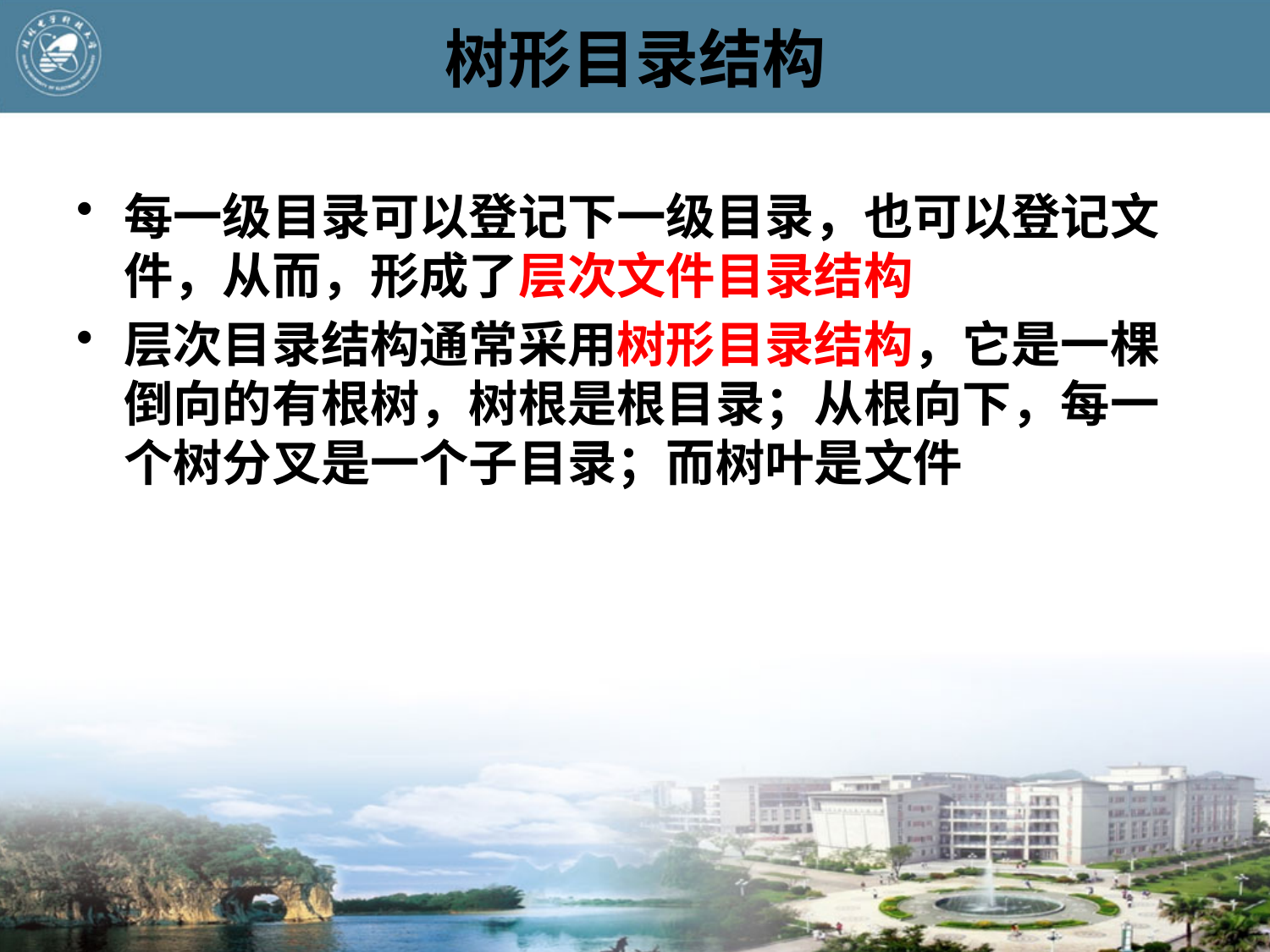

# 树形目录结构
每一级目录可以登记下一级目录，也可以登记文件，从而，形成了层次文件目录结构
层次目录结构通常采用树形目录结构，它是一棵倒向的有根树，树根是根目录；从根向下，每一个树分叉是一个子目录；而树叶是文件